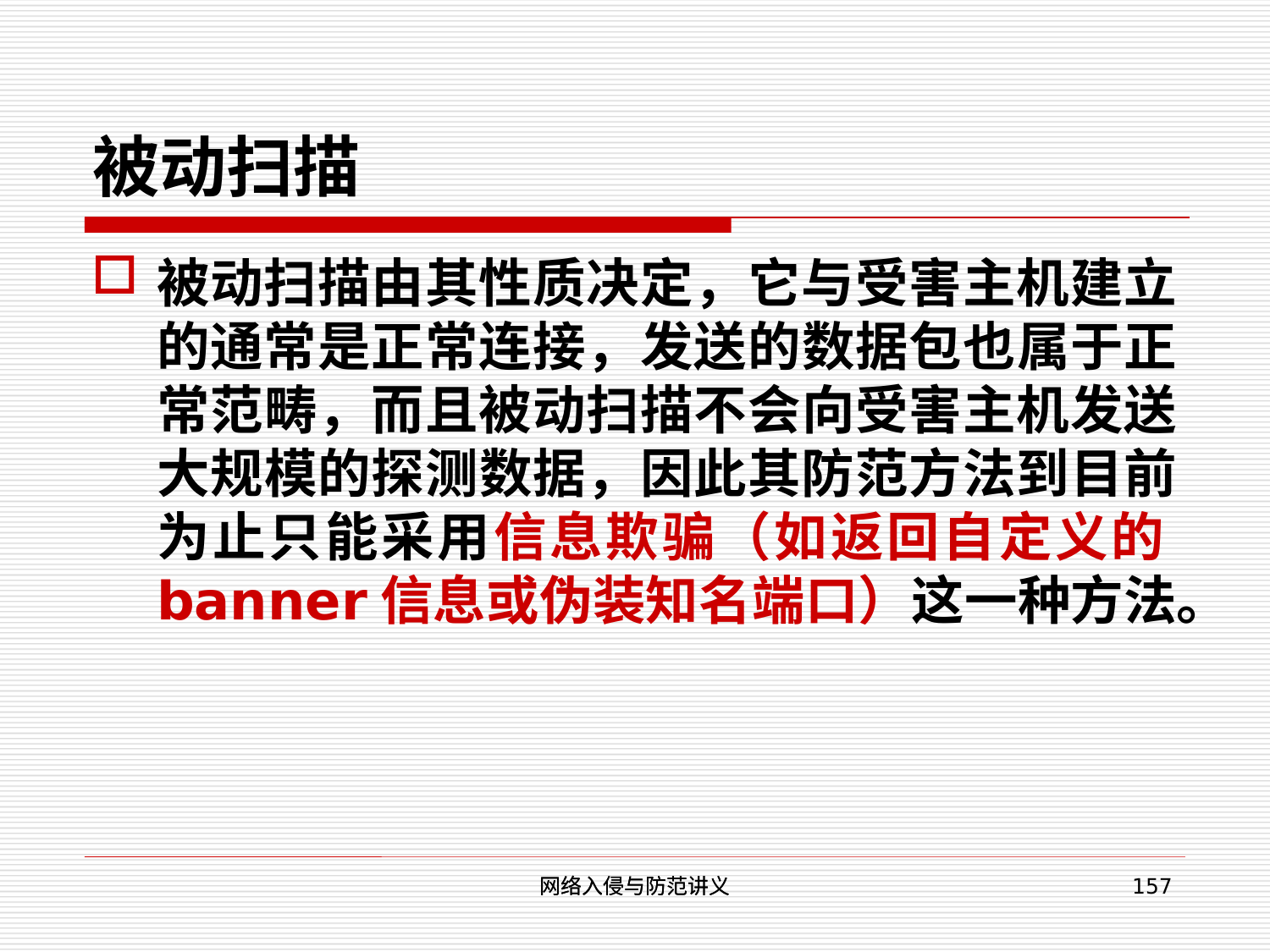

# 被动扫描
被动扫描由其性质决定，它与受害主机建立的通常是正常连接，发送的数据包也属于正常范畴，而且被动扫描不会向受害主机发送大规模的探测数据，因此其防范方法到目前为止只能采用信息欺骗（如返回自定义的banner信息或伪装知名端口）这一种方法。

网络入侵与防范讲义
网络入侵与防范讲义
157
157